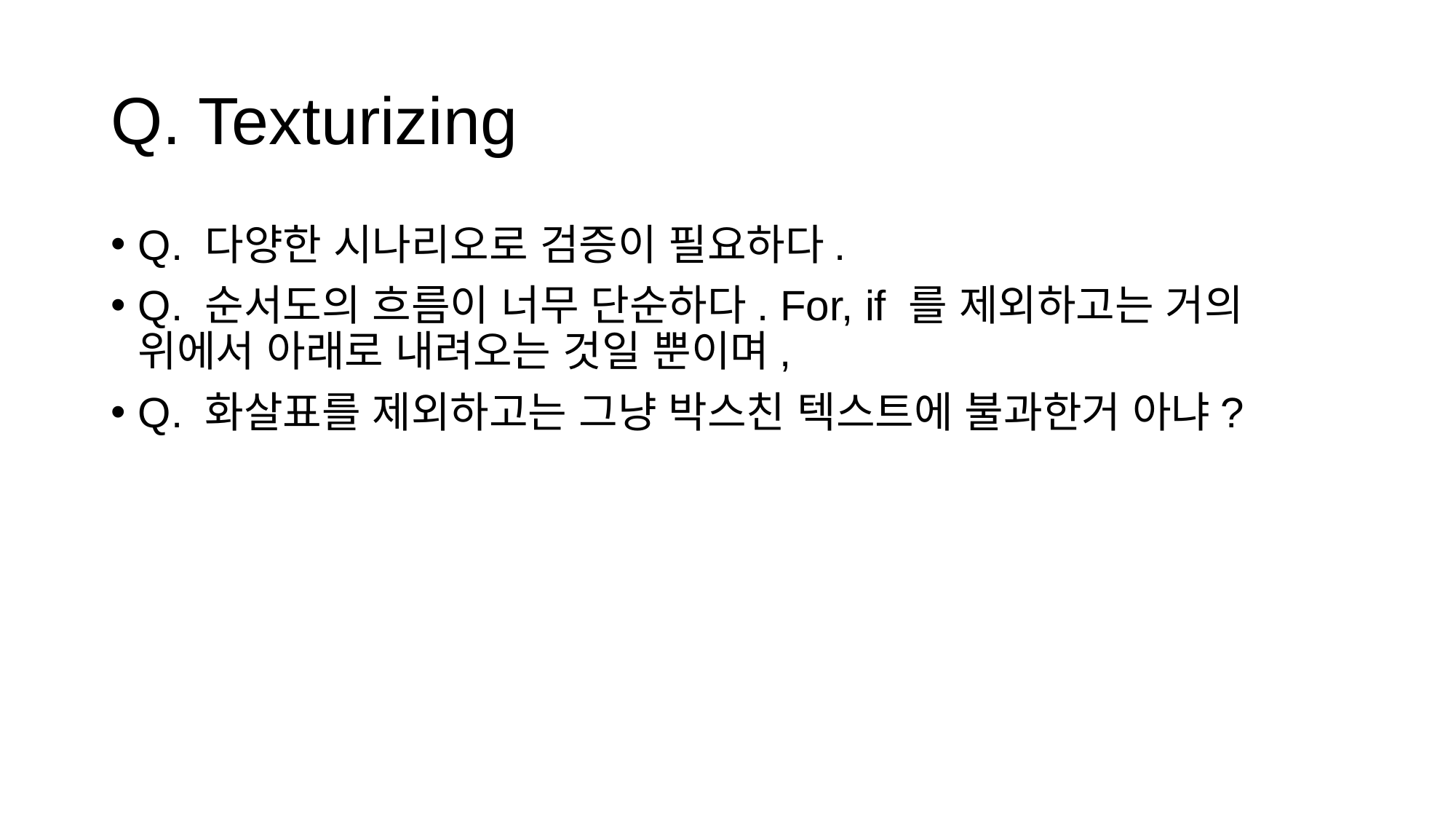

# Q. Texturizing
Q. 다양한 시나리오로 검증이 필요하다.
Q. 순서도의 흐름이 너무 단순하다. For, if 를 제외하고는 거의 위에서 아래로 내려오는 것일 뿐이며,
Q. 화살표를 제외하고는 그냥 박스친 텍스트에 불과한거 아냐?